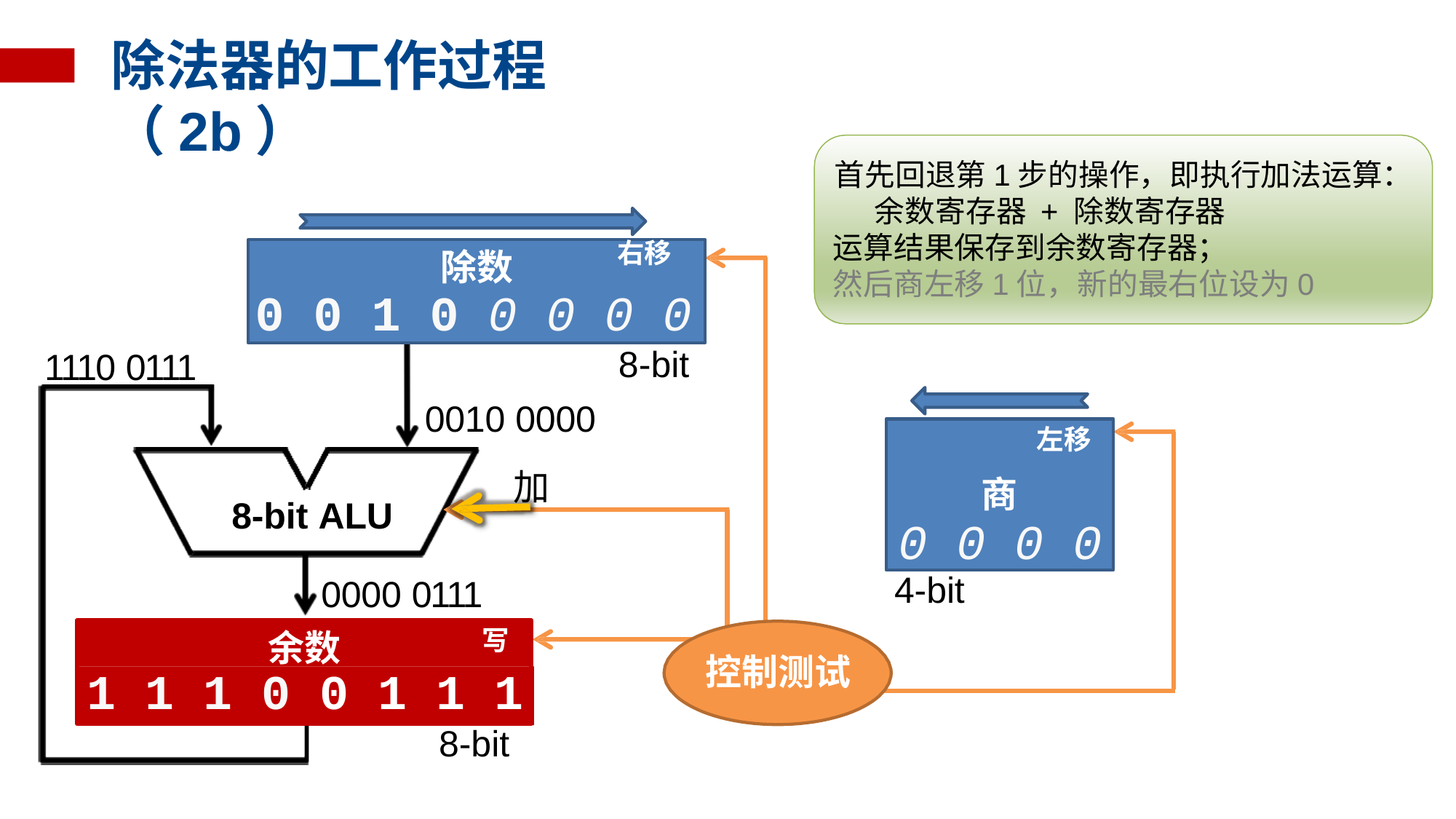

# 除法器的工作过程（2b）

首先回退第1步的操作，即执行加法运算： 余数寄存器 + 除数寄存器
运算结果保存到余数寄存器；
然后商左移1位，新的最右位设为0

右移

除数

0 0 1 0 0 0 0 0
8-bit

1110 0111

0010 0000

左移

加

商
8-bit ALU

0 0 0 0

4-bit
0000 0111

写
余数

控制测试
1 1 1 0 0 1 1 1

8-bit